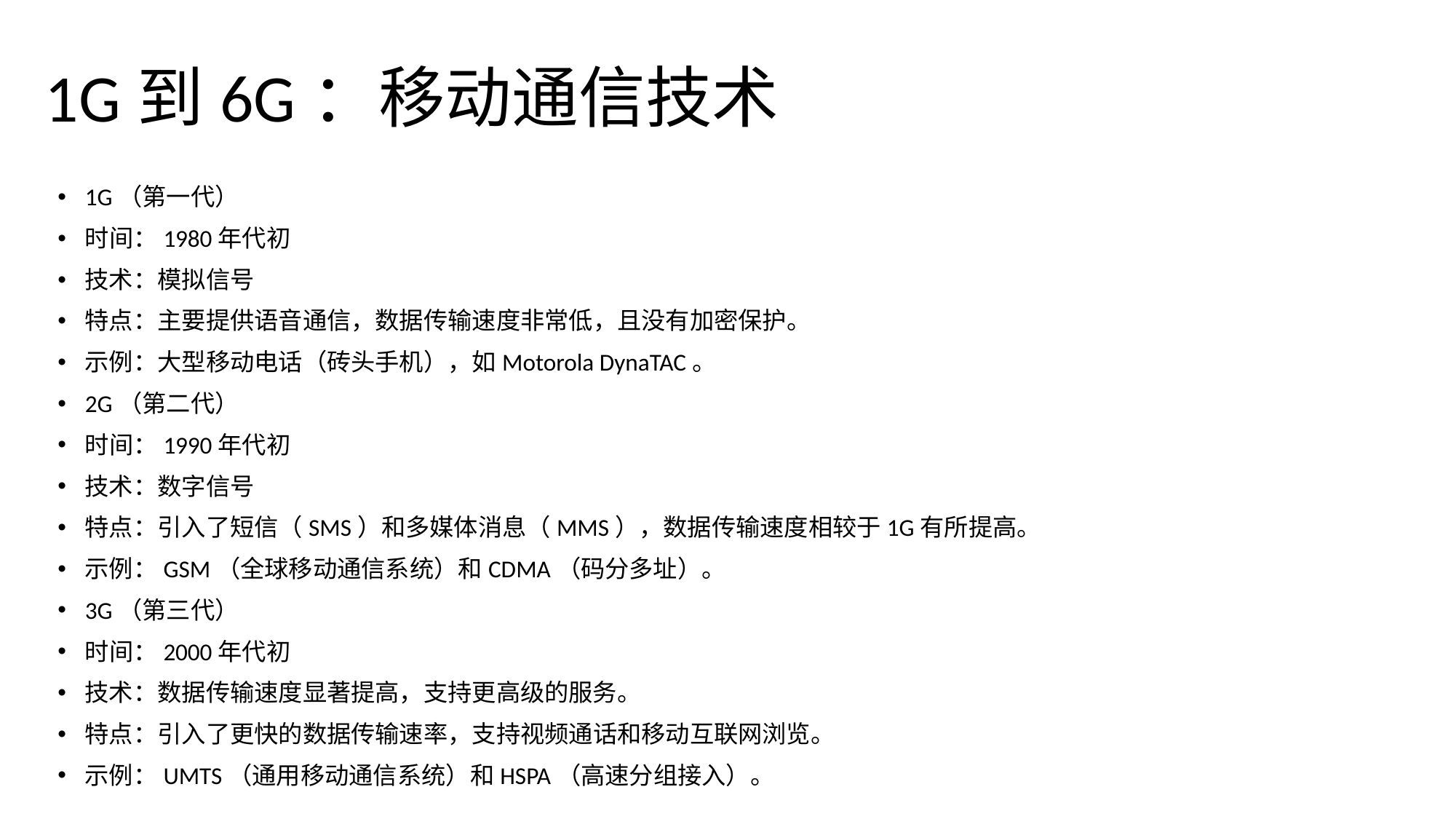

# 1G到6G：移动通信技术
1G（第一代）
时间：1980年代初
技术：模拟信号
特点：主要提供语音通信，数据传输速度非常低，且没有加密保护。
示例：大型移动电话（砖头手机），如Motorola DynaTAC。
2G（第二代）
时间：1990年代初
技术：数字信号
特点：引入了短信（SMS）和多媒体消息（MMS），数据传输速度相较于1G有所提高。
示例：GSM（全球移动通信系统）和CDMA（码分多址）。
3G（第三代）
时间：2000年代初
技术：数据传输速度显著提高，支持更高级的服务。
特点：引入了更快的数据传输速率，支持视频通话和移动互联网浏览。
示例：UMTS（通用移动通信系统）和HSPA（高速分组接入）。